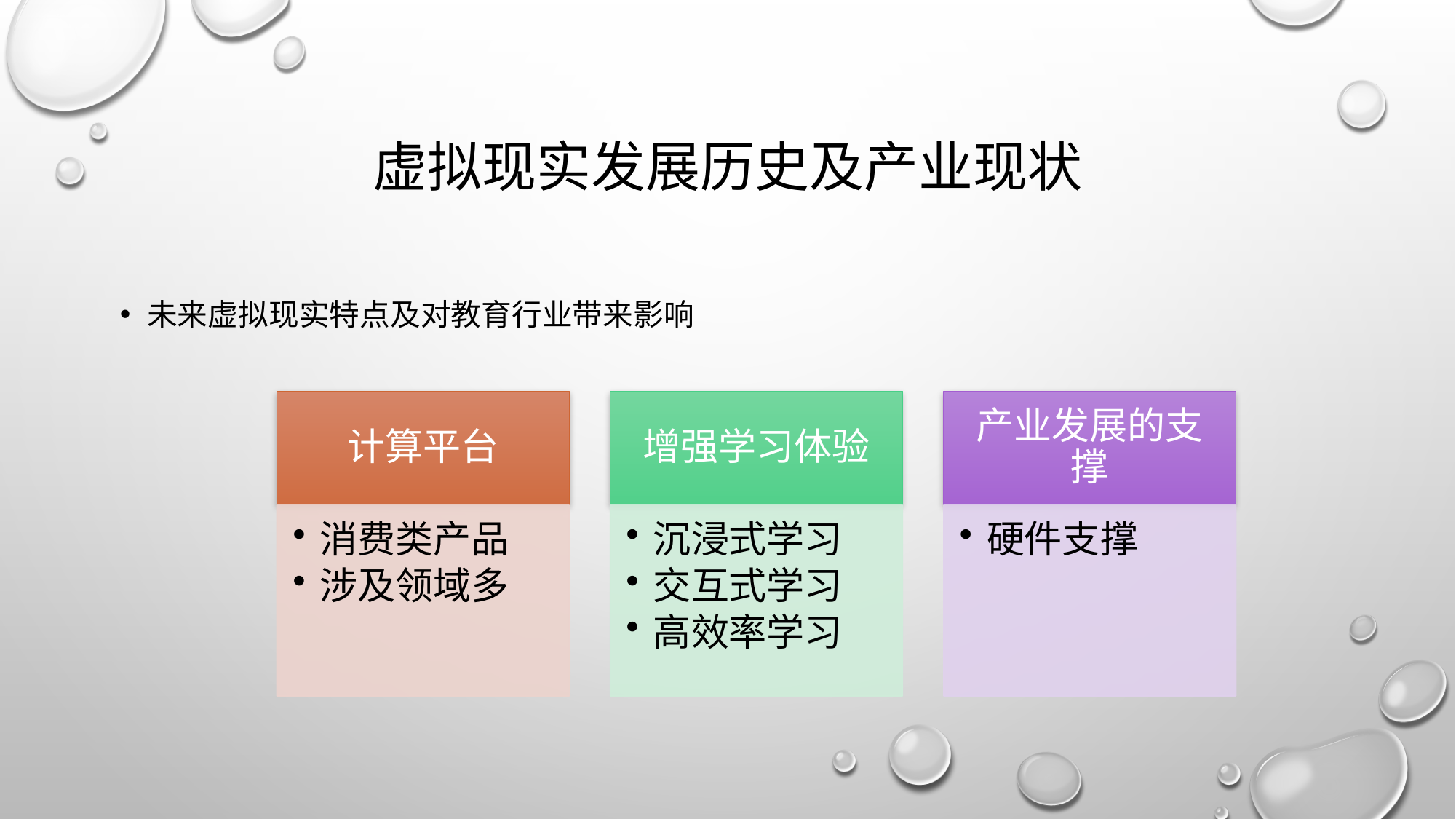

# 虚拟现实发展历史及产业现状
未来虚拟现实特点及对教育行业带来影响
计算平台
消费类产品
涉及领域多
增强学习体验
沉浸式学习
交互式学习
高效率学习
产业发展的支撑
硬件支撑